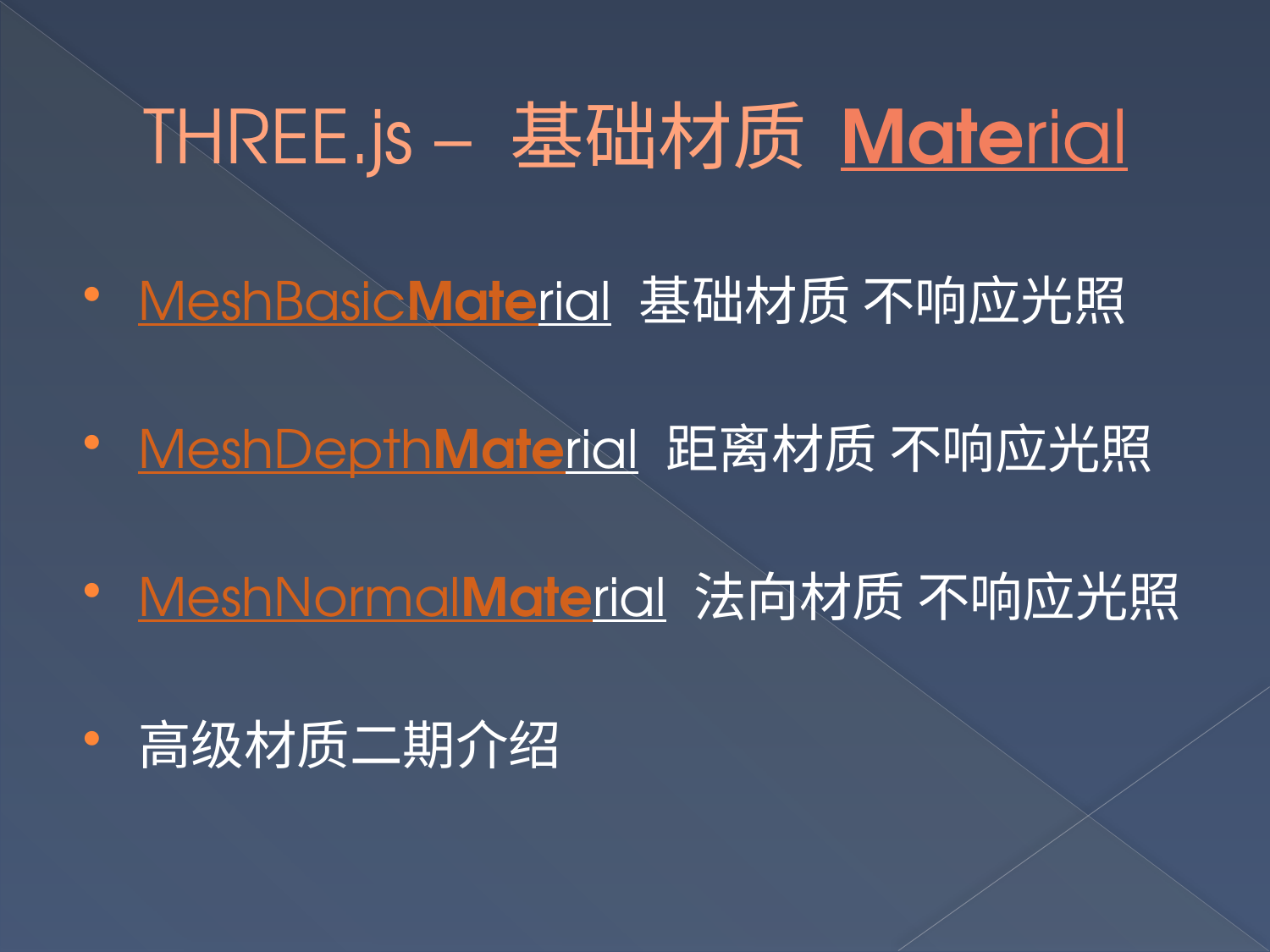

# THREE.js – 基础材质 Material
MeshBasicMaterial 基础材质 不响应光照

MeshDepthMaterial 距离材质 不响应光照

MeshNormalMaterial 法向材质 不响应光照

高级材质二期介绍